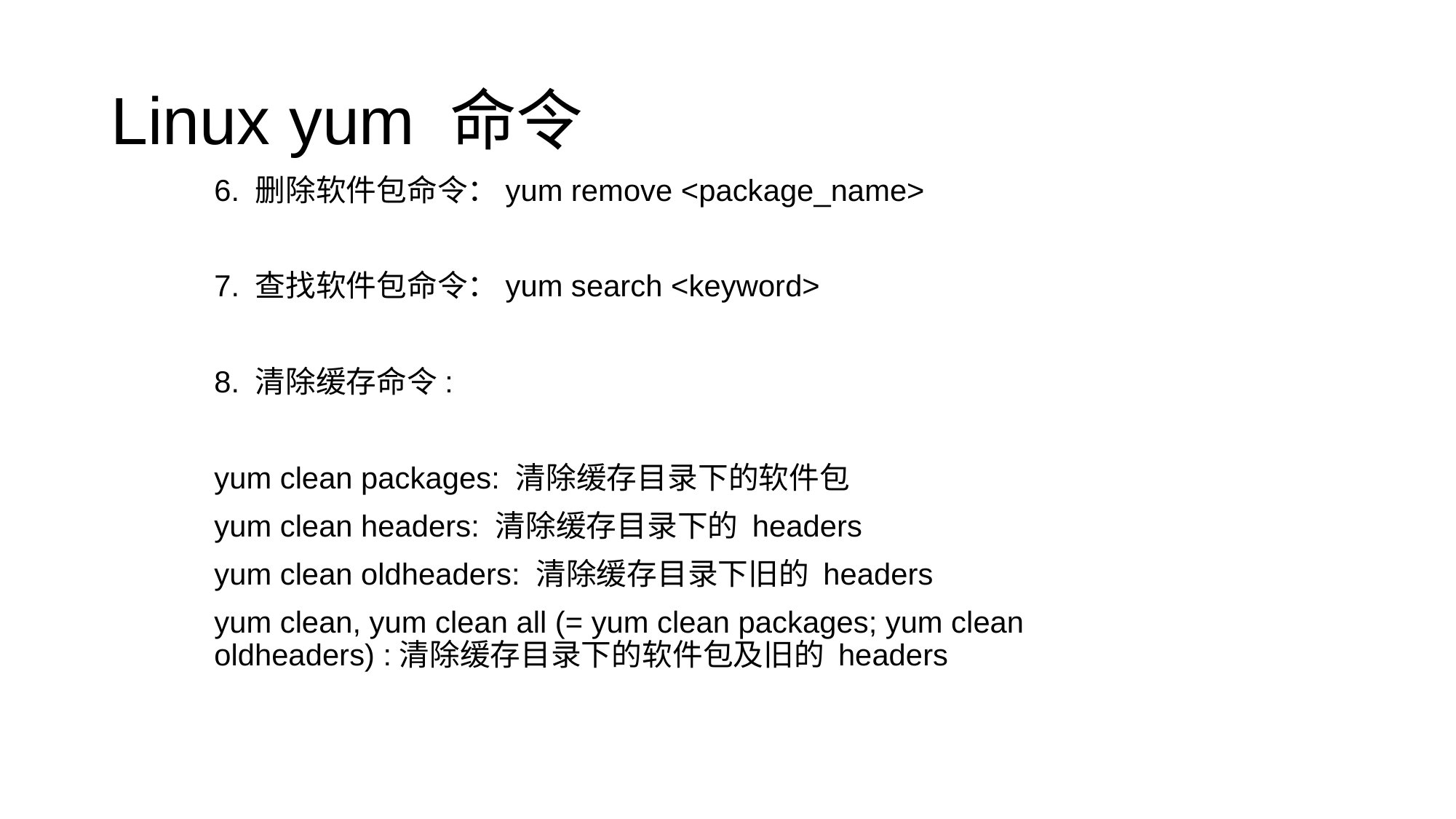

# Linux yum 命令
6. 删除软件包命令：yum remove <package_name>

7. 查找软件包命令：yum search <keyword>

8. 清除缓存命令:

yum clean packages: 清除缓存目录下的软件包
yum clean headers: 清除缓存目录下的 headers
yum clean oldheaders: 清除缓存目录下旧的 headers
yum clean, yum clean all (= yum clean packages; yum clean oldheaders) :清除缓存目录下的软件包及旧的 headers